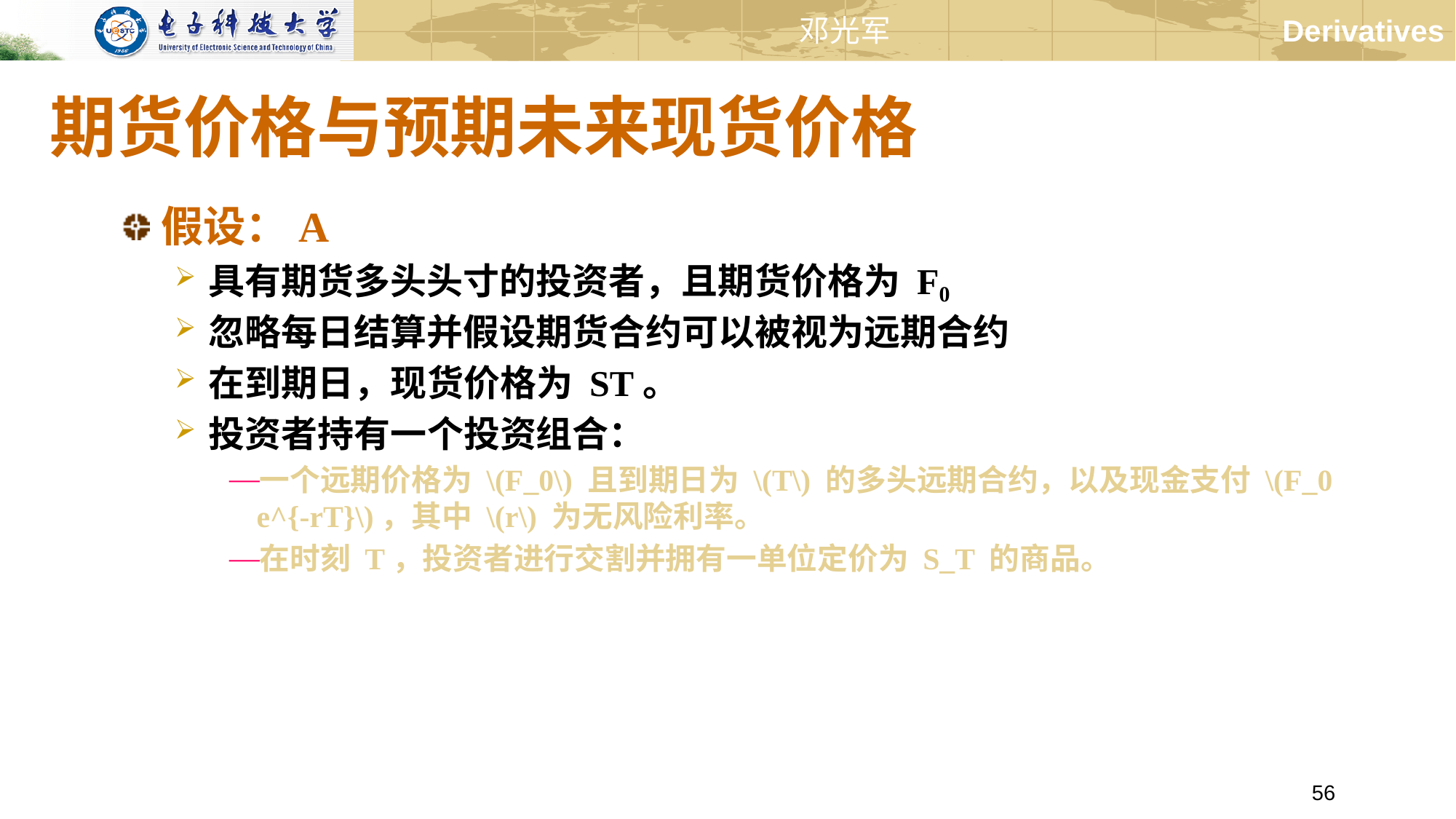

# 期货价格与预期未来现货价格
假设：A
具有期货多头头寸的投资者，且期货价格为 F₀
忽略每日结算并假设期货合约可以被视为远期合约
在到期日，现货价格为 ST。
投资者持有一个投资组合：
一个远期价格为 \(F_0\) 且到期日为 \(T\) 的多头远期合约，以及现金支付 \(F_0 e^{-rT}\)，其中 \(r\) 为无风险利率。
在时刻 T，投资者进行交割并拥有一单位定价为 S_T 的商品。